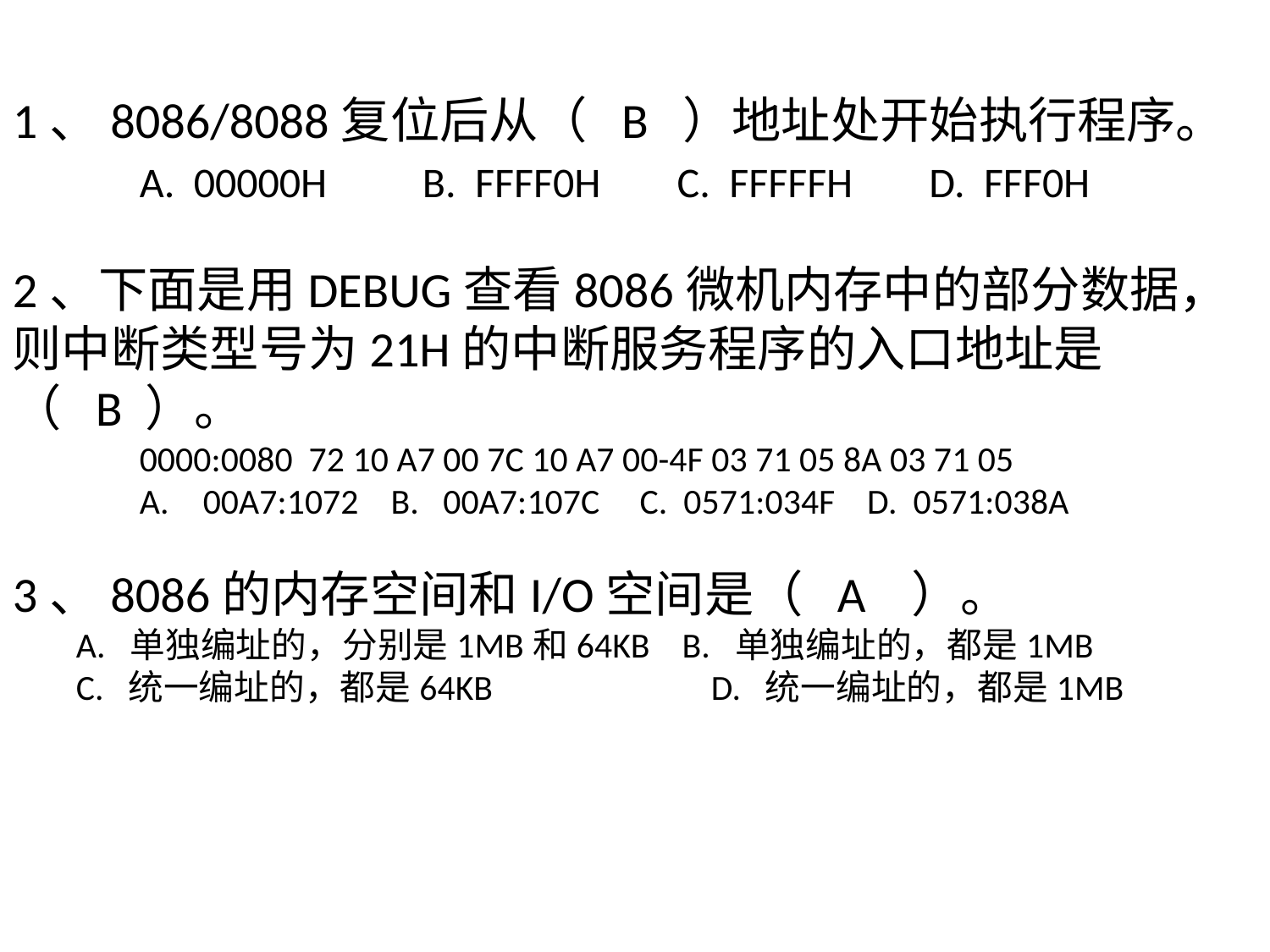

1、8086/8088复位后从（  B  ）地址处开始执行程序。
	A.  00000H          B.  FFFF0H        C.  FFFFFH        D.  FFF0H

2、下面是用DEBUG查看8086微机内存中的部分数据，则中断类型号为21H的中断服务程序的入口地址是（  B ）。
0000:0080  72 10 A7 00 7C 10 A7 00-4F 03 71 05 8A 03 71 05
00A7:1072    B.   00A7:107C     C.  0571:034F    D.  0571:038A

3、8086的内存空间和I/O空间是（  A   ）。
A.  单独编址的，分别是1MB和64KB    B.  单独编址的，都是1MB
C.  统一编址的，都是64KB                  	D.  统一编址的，都是1MB